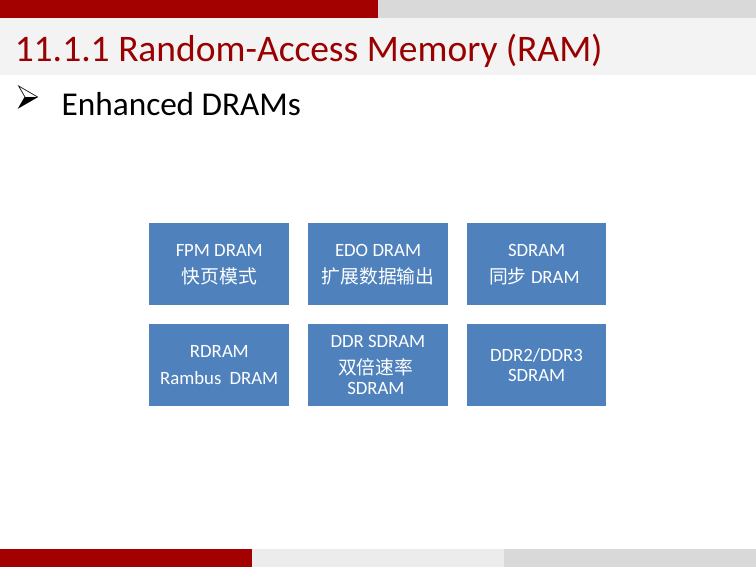

11.1.1 Random-Access Memory (RAM)
Enhanced DRAMs

FPM DRAM
快页模式
EDO DRAM
扩展数据输出
SDRAM
同步DRAM
RDRAM
Rambus  DRAM
DDR SDRAM
双倍速率SDRAM
DDR2/DDR3 SDRAM

27